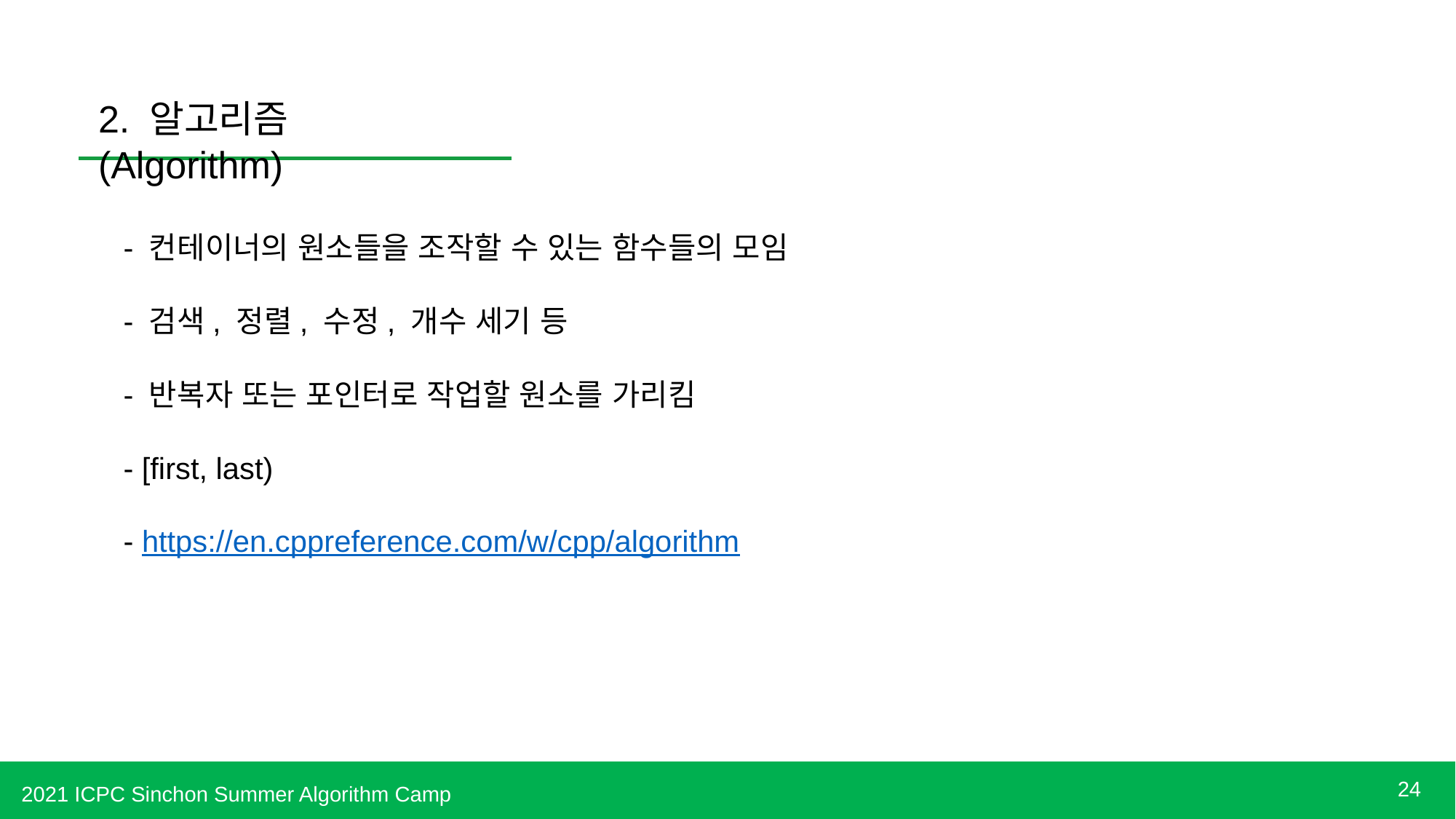

2. 알고리즘 (Algorithm)
- 컨테이너의 원소들을 조작할 수 있는 함수들의 모임
- 검색, 정렬, 수정, 개수 세기 등
- 반복자 또는 포인터로 작업할 원소를 가리킴
- [first, last)
- https://en.cppreference.com/w/cpp/algorithm

24
2021 ICPC Sinchon Summer Algorithm Camp